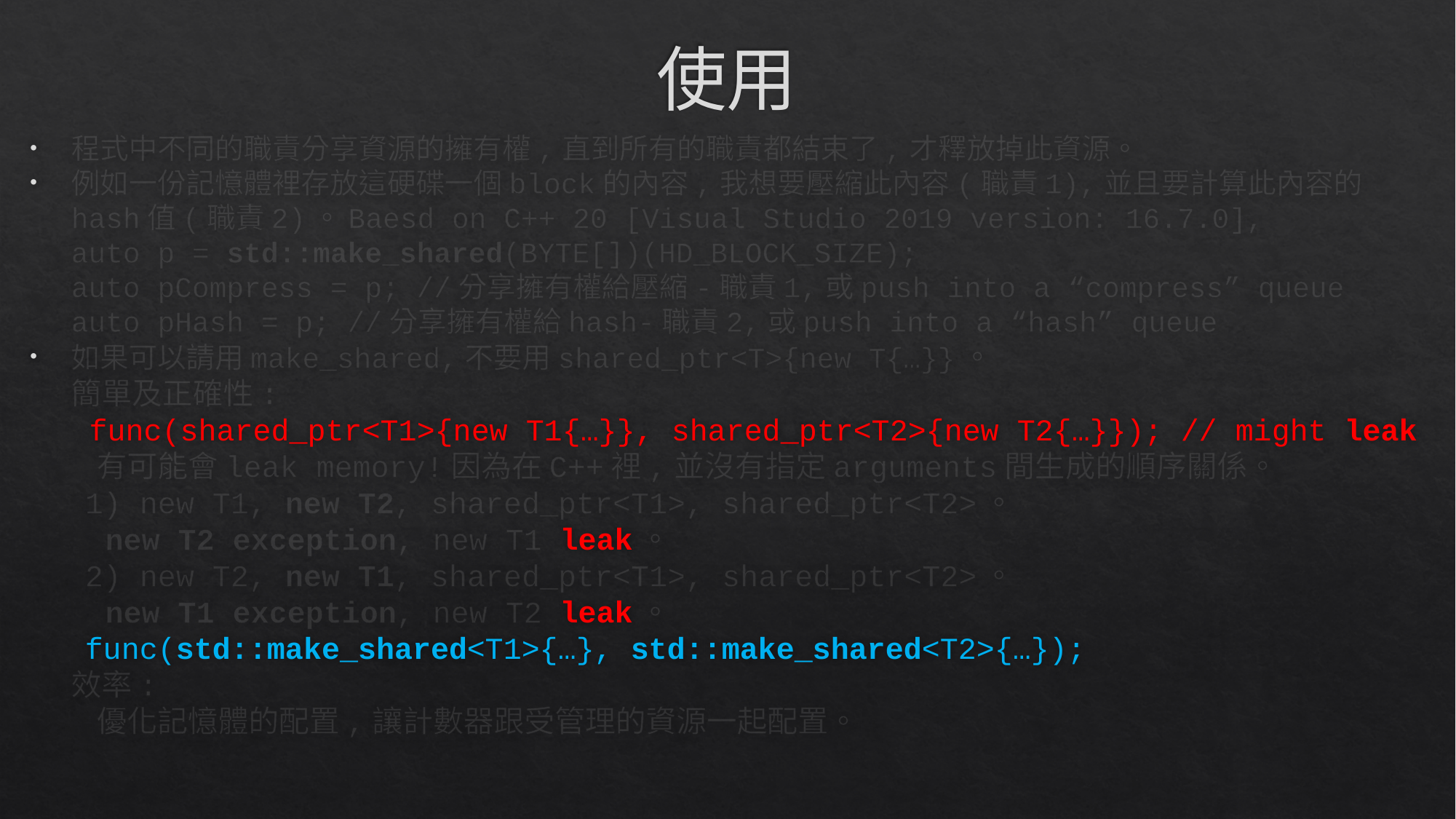

# 使用
程式中不同的職責分享資源的擁有權,直到所有的職責都結束了,才釋放掉此資源。
例如一份記憶體裡存放這硬碟一個block的內容,我想要壓縮此內容(職責1),並且要計算此內容的hash值(職責2)。Baesd on C++ 20 [Visual Studio 2019 version: 16.7.0],
auto p = std::make_shared(BYTE[])(HD_BLOCK_SIZE);
auto pCompress = p; //分享擁有權給壓縮-職責1,或push into a “compress” queue
auto pHash = p; //分享擁有權給hash-職責2,或push into a “hash” queue
如果可以請用make_shared,不要用shared_ptr<T>{new T{…}}。
簡單及正確性:
 func(shared_ptr<T1>{new T1{…}}, shared_ptr<T2>{new T2{…}}); // might leak
 有可能會leak memory!因為在C++裡,並沒有指定arguments間生成的順序關係。
 1) new T1, new T2, shared_ptr<T1>, shared_ptr<T2>。
    new T2 exception, new T1 leak。
 2) new T2, new T1, shared_ptr<T1>, shared_ptr<T2>。
    new T1 exception, new T2 leak。
 func(std::make_shared<T1>{…}, std::make_shared<T2>{…});
效率:
 優化記憶體的配置,讓計數器跟受管理的資源一起配置。